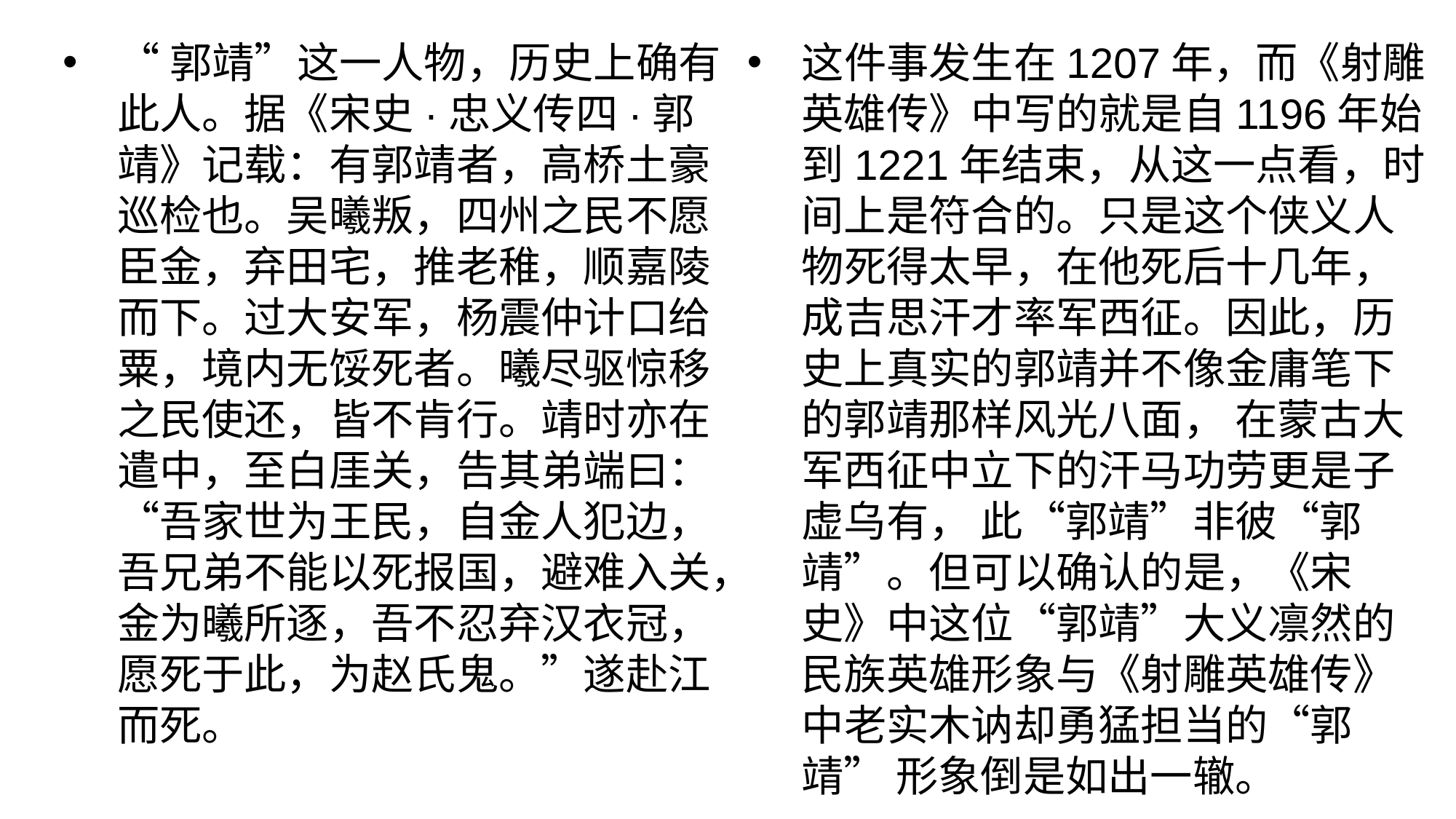

“郭靖”这一人物，历史上确有此人。据《宋史·忠义传四·郭靖》记载：有郭靖者，高桥土豪巡检也。吴曦叛，四州之民不愿臣金，弃田宅，推老稚，顺嘉陵而下。过大安军，杨震仲计口给粟，境内无馁死者。曦尽驱惊移之民使还，皆不肯行。靖时亦在遣中，至白厓关，告其弟端曰：“吾家世为王民，自金人犯边，吾兄弟不能以死报国，避难入关，金为曦所逐，吾不忍弃汉衣冠，愿死于此，为赵氏鬼。”遂赴江而死。
这件事发生在1207年，而《射雕英雄传》中写的就是自1196年始到1221年结束，从这一点看，时间上是符合的。只是这个侠义人物死得太早，在他死后十几年，成吉思汗才率军西征。因此，历史上真实的郭靖并不像金庸笔下的郭靖那样风光八面， 在蒙古大军西征中立下的汗马功劳更是子虚乌有， 此“郭靖”非彼“郭靖”。但可以确认的是，《宋史》中这位“郭靖”大义凛然的民族英雄形象与《射雕英雄传》中老实木讷却勇猛担当的“郭靖” 形象倒是如出一辙。